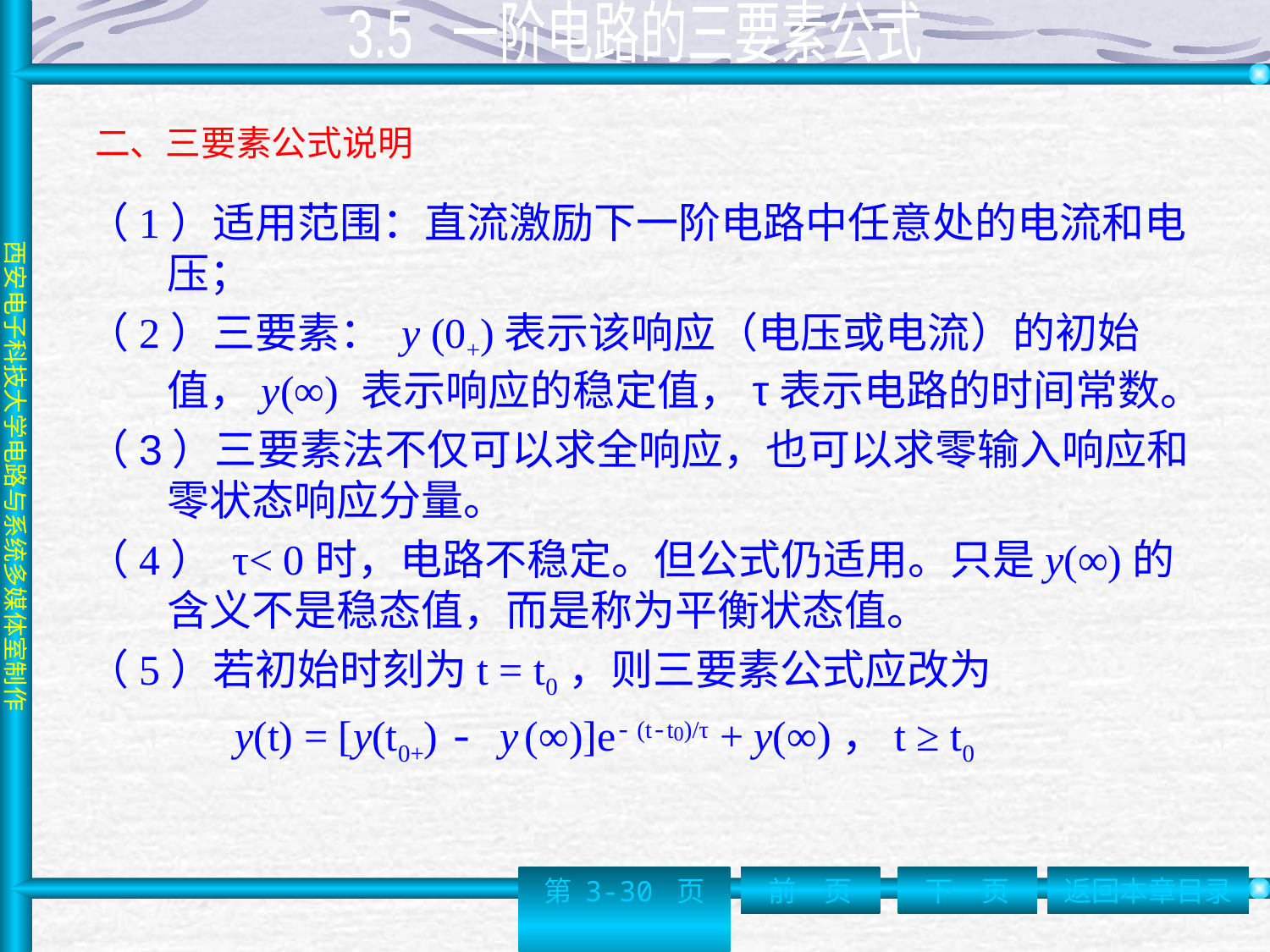

3.5   一阶电路的三要素公式
# 二、三要素公式说明
（1）适用范围：直流激励下一阶电路中任意处的电流和电压；
（2）三要素： y (0+)表示该响应（电压或电流）的初始值，y(∞) 表示响应的稳定值，τ表示电路的时间常数。
（3）三要素法不仅可以求全响应，也可以求零输入响应和零状态响应分量。
（4） τ< 0时，电路不稳定。但公式仍适用。只是y(∞)的含义不是稳态值，而是称为平衡状态值。
（5）若初始时刻为t = t0，则三要素公式应改为
              y(t) = [y(t0+) - y (∞)]e- (t-t0)/τ + y(∞)，t ≥ t0

第 3-30 页
前一页
下一页
返回本章目录